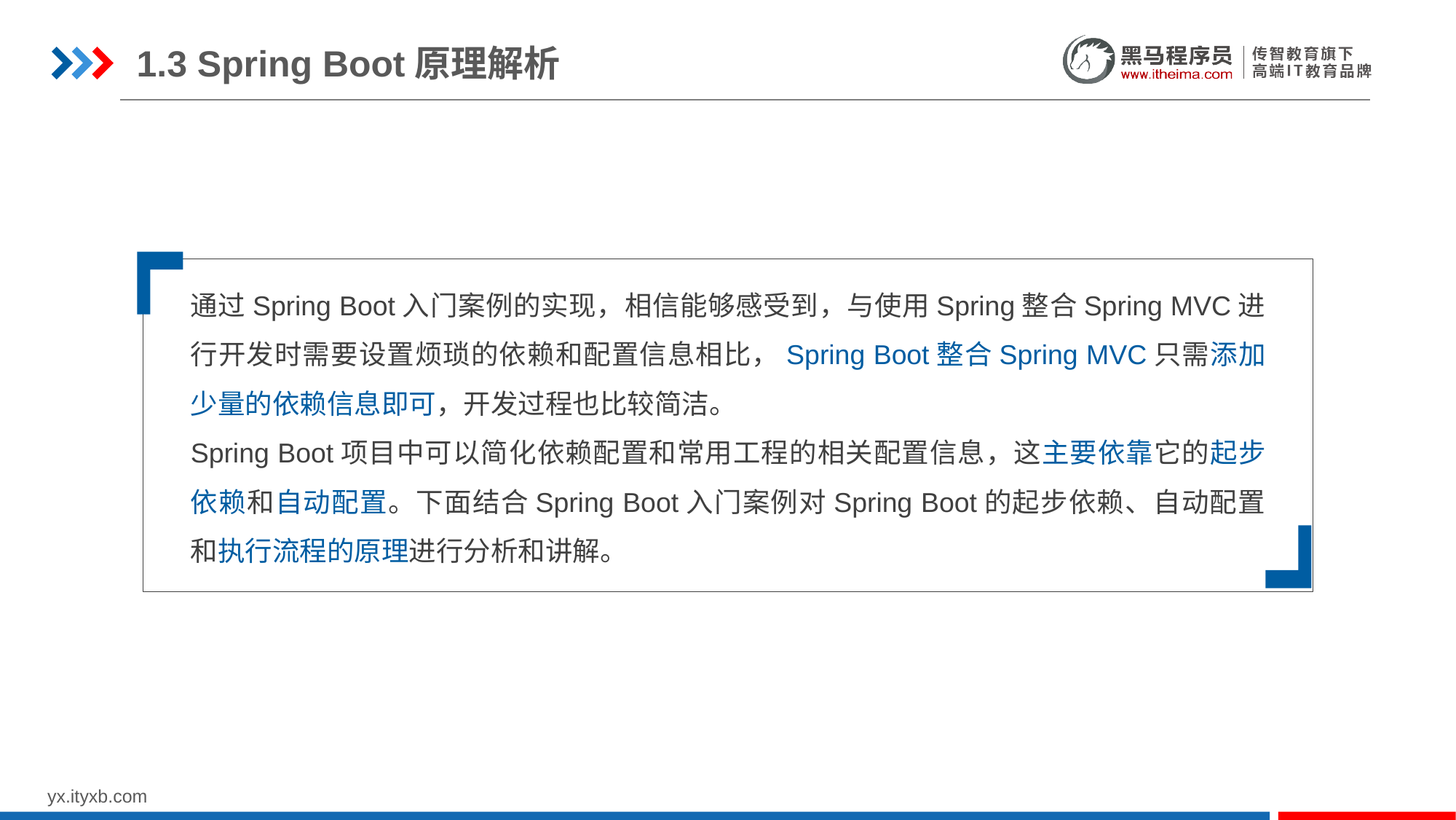

1.3 Spring Boot原理解析

通过Spring Boot入门案例的实现，相信能够感受到，与使用Spring整合Spring MVC进行开发时需要设置烦琐的依赖和配置信息相比，Spring Boot整合Spring MVC只需添加少量的依赖信息即可，开发过程也比较简洁。
Spring Boot项目中可以简化依赖配置和常用工程的相关配置信息，这主要依靠它的起步依赖和自动配置。下面结合Spring Boot入门案例对Spring Boot的起步依赖、自动配置和执行流程的原理进行分析和讲解。